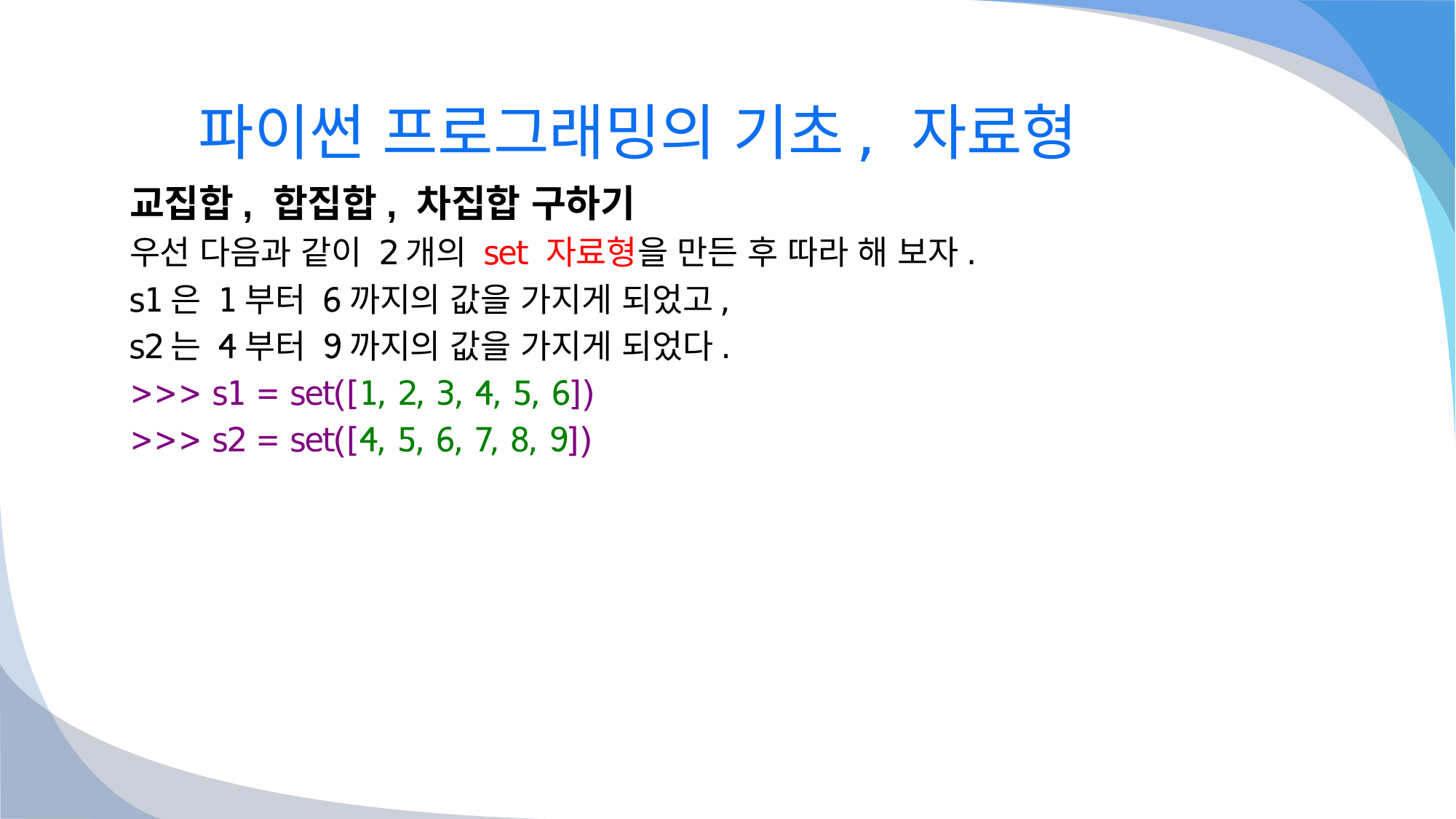

# 파이썬 프로그래밍의 기초, 자료형
교집합, 합집합, 차집합 구하기
우선 다음과 같이 2개의 set 자료형을 만든 후 따라 해 보자.
s1은 1부터 6까지의 값을 가지게 되었고,
s2는 4부터 9까지의 값을 가지게 되었다.
>>> s1 = set([1, 2, 3, 4, 5, 6])
>>> s2 = set([4, 5, 6, 7, 8, 9])